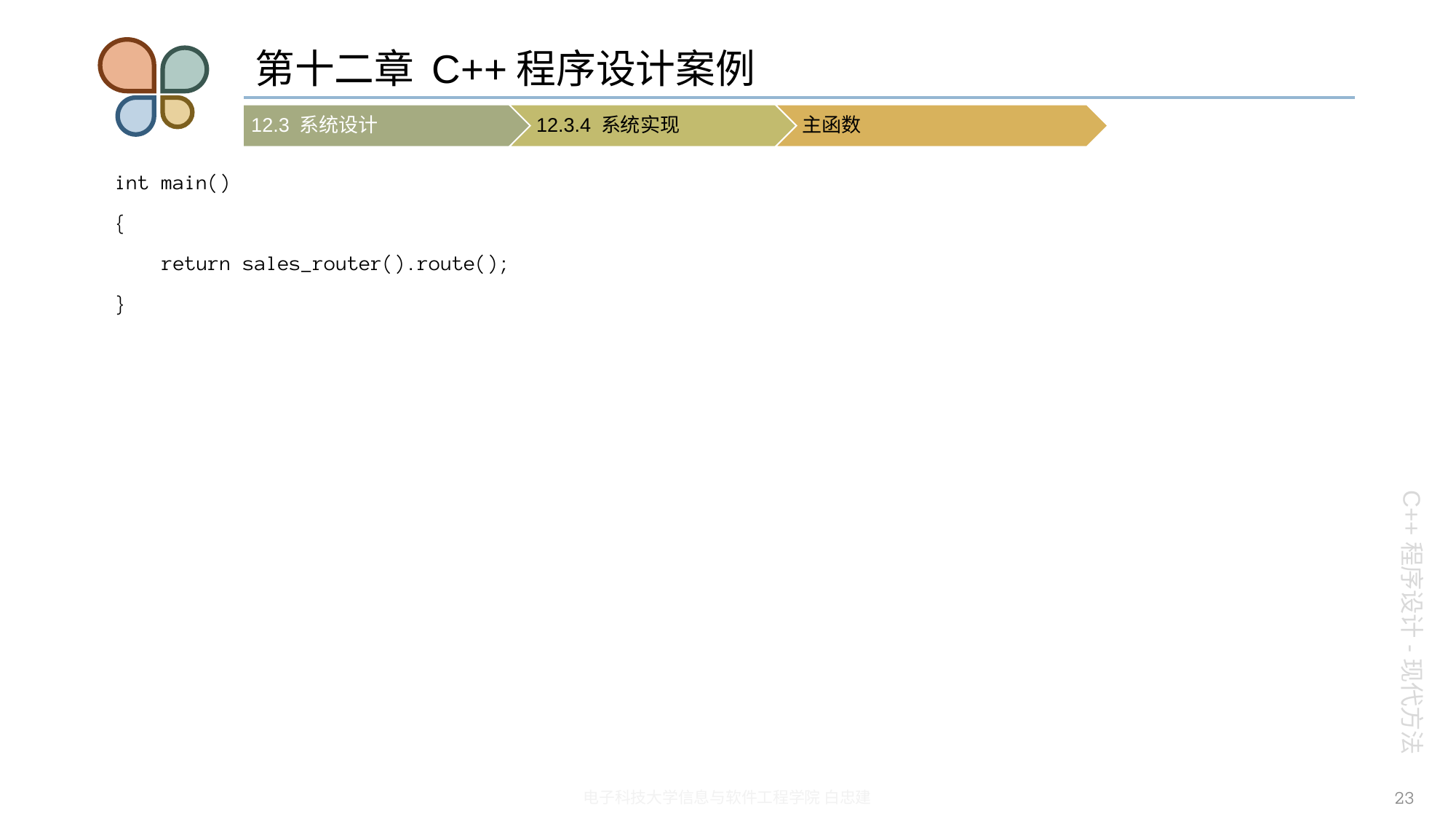

# 第十二章 C++程序设计案例
12.3 系统设计
12.3.4 系统实现
主函数
int main()
{
    return sales_router().route();
}

23